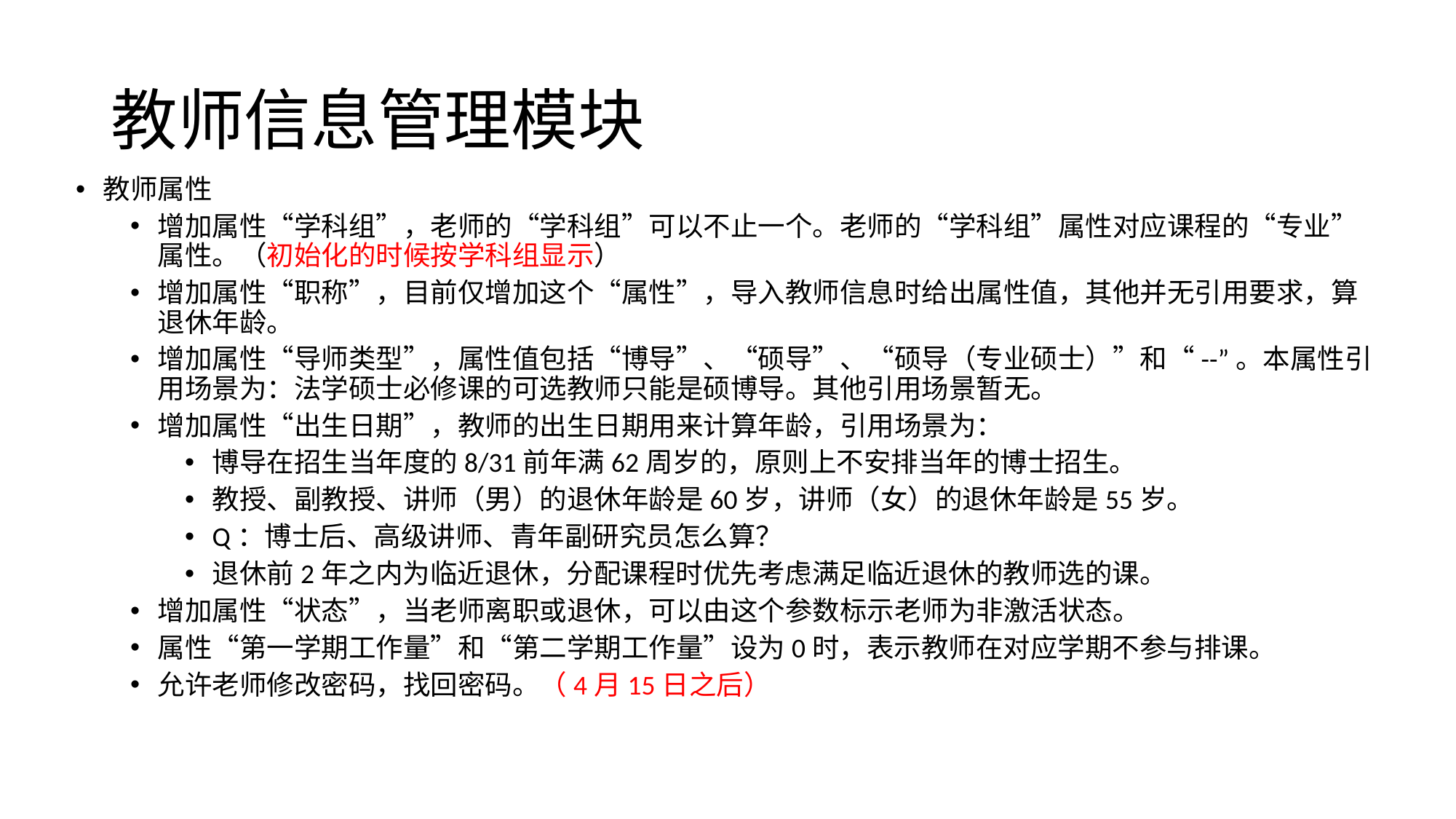

# 教师信息管理模块
教师属性
增加属性“学科组”，老师的“学科组”可以不止一个。老师的“学科组”属性对应课程的“专业”属性。（初始化的时候按学科组显示）
增加属性“职称”，目前仅增加这个“属性”，导入教师信息时给出属性值，其他并无引用要求，算退休年龄。
增加属性“导师类型”，属性值包括“博导”、“硕导”、“硕导（专业硕士）”和“--”。本属性引用场景为：法学硕士必修课的可选教师只能是硕博导。其他引用场景暂无。
增加属性“出生日期”，教师的出生日期用来计算年龄，引用场景为：
博导在招生当年度的8/31前年满62周岁的，原则上不安排当年的博士招生。
教授、副教授、讲师（男）的退休年龄是60岁，讲师（女）的退休年龄是55岁。
Q：博士后、高级讲师、青年副研究员怎么算？
退休前2年之内为临近退休，分配课程时优先考虑满足临近退休的教师选的课。
增加属性“状态”，当老师离职或退休，可以由这个参数标示老师为非激活状态。
属性“第一学期工作量”和“第二学期工作量”设为0时，表示教师在对应学期不参与排课。
允许老师修改密码，找回密码。（4月15日之后）